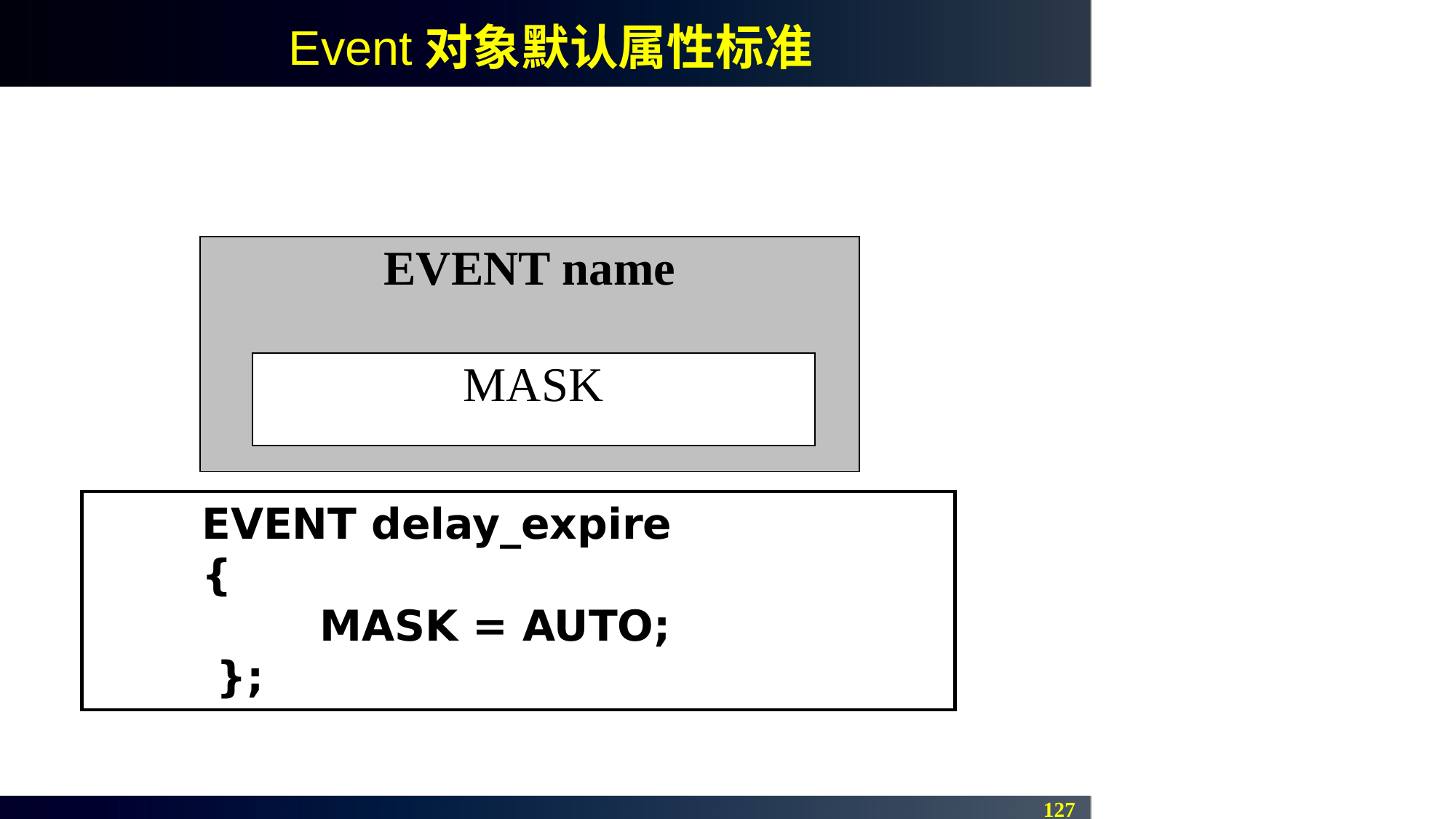

Event对象默认属性标准
EVENT name

MASK

	EVENT delay_expire
 	{
	        MASK = AUTO;
 	 };